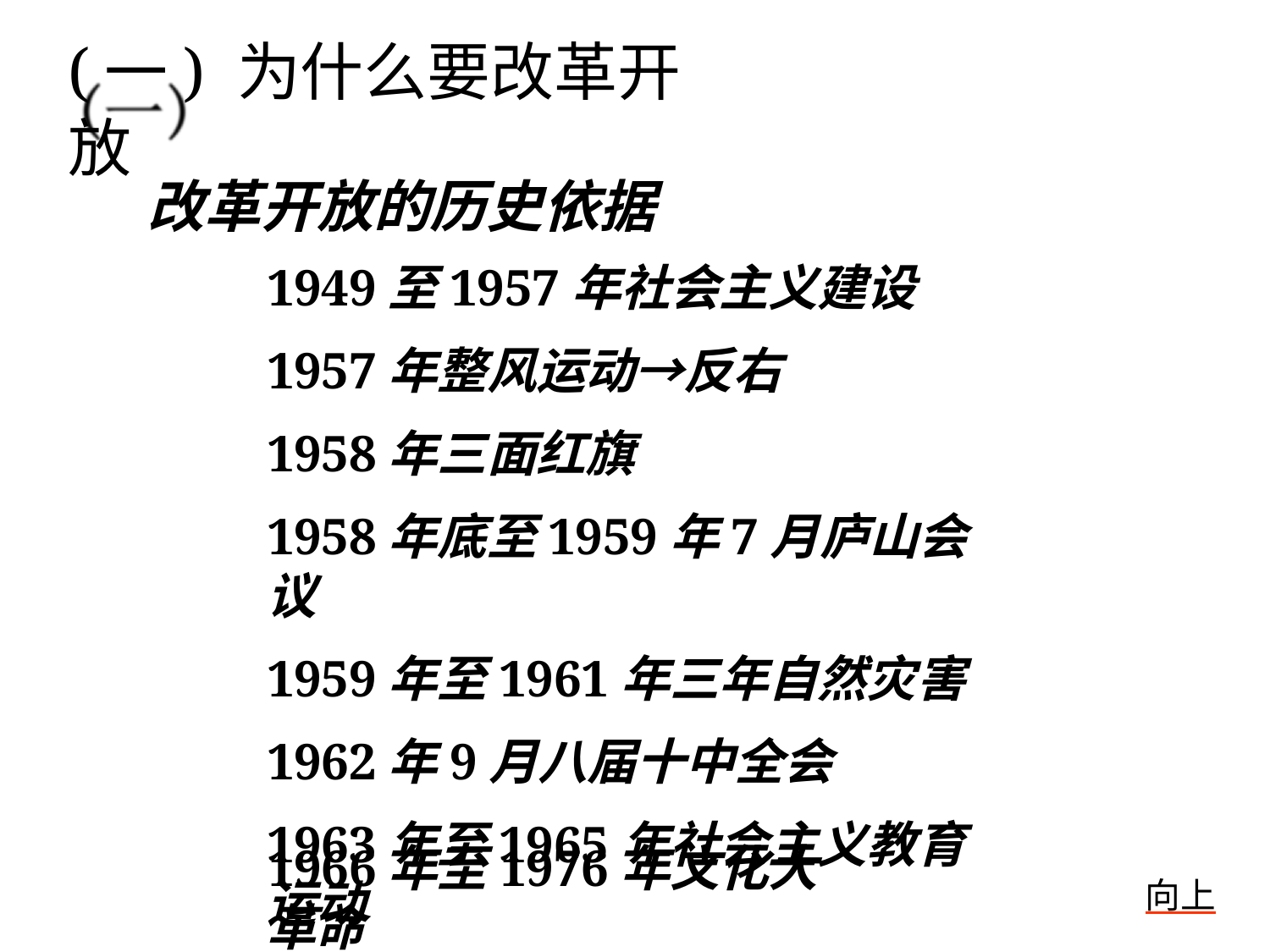

# (一) 为什么要改革开放
改革开放的历史依据
1949至1957年社会主义建设
1957年整风运动→反右
1958年三面红旗
1958年底至1959年7月庐山会议
1959年至1961年三年自然灾害
1962年9月八届十中全会
1963年至1965年社会主义教育运动
1966年至1976年文化大革命
向上